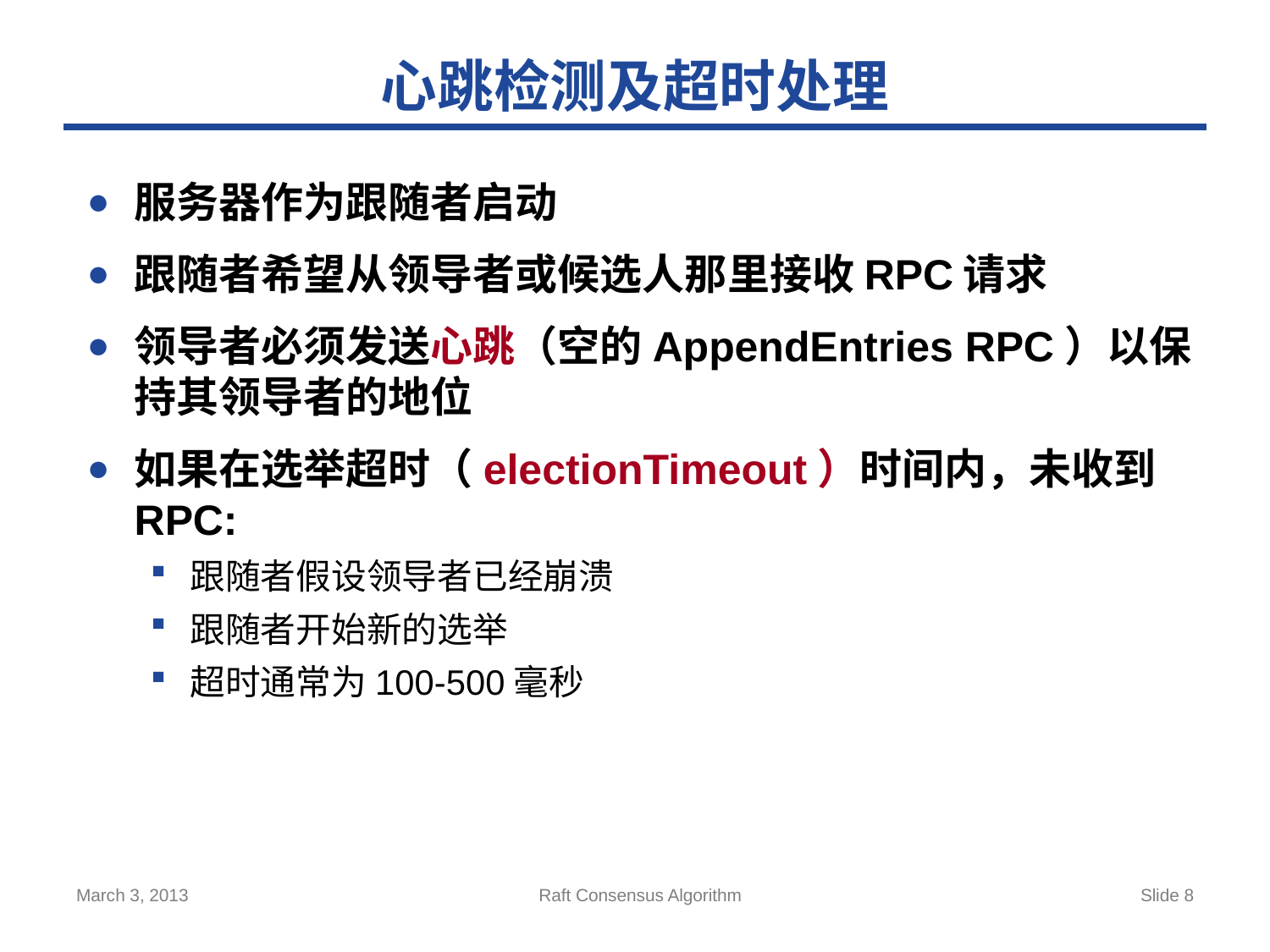

# 心跳检测及超时处理
服务器作为跟随者启动
跟随者希望从领导者或候选人那里接收RPC请求
领导者必须发送心跳（空的AppendEntries RPC）以保持其领导者的地位
如果在选举超时（electionTimeout）时间内，未收到RPC:
跟随者假设领导者已经崩溃
跟随者开始新的选举
超时通常为100-500毫秒
March 3, 2013
Raft Consensus Algorithm
Slide 8